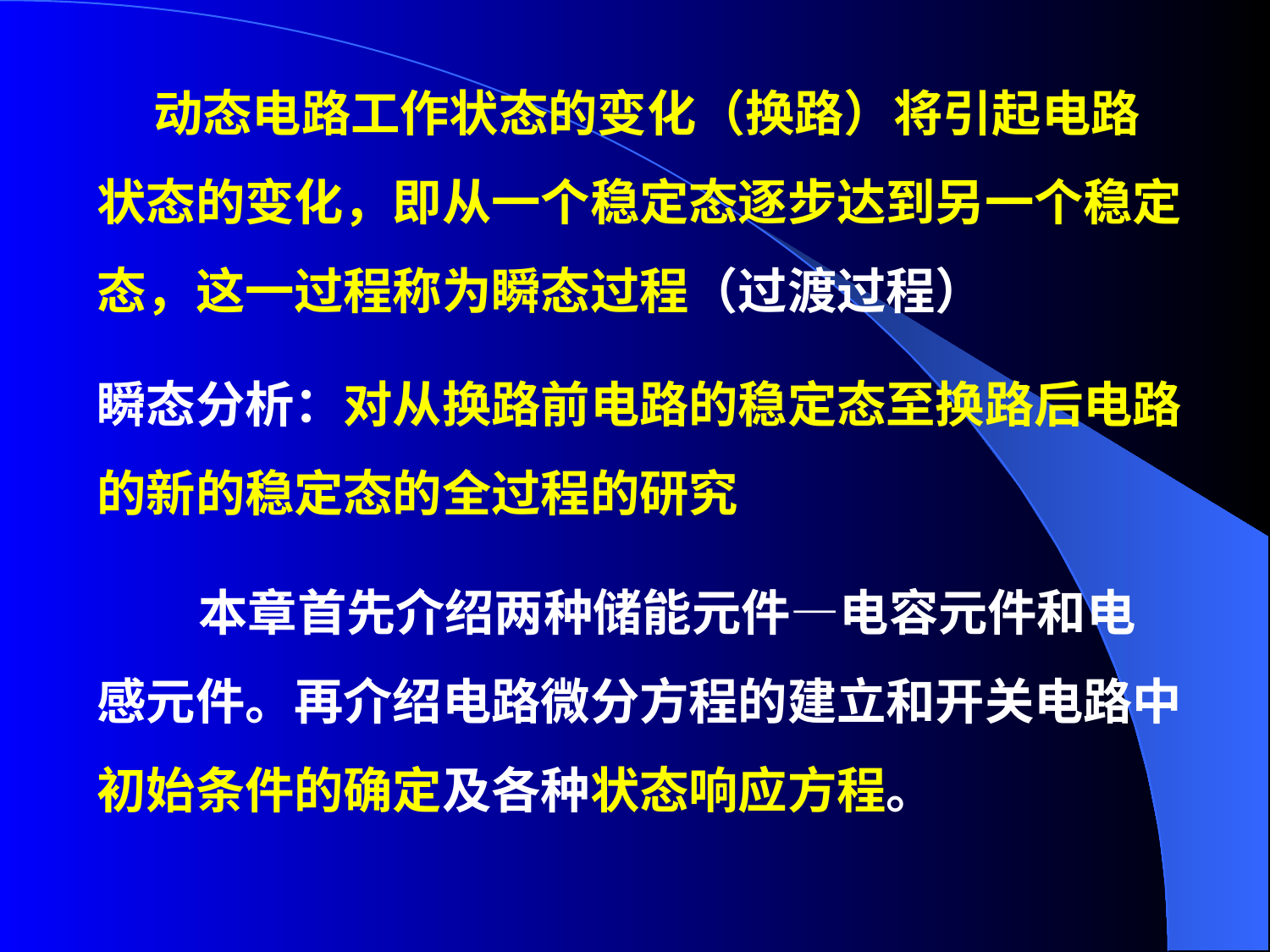

动态电路工作状态的变化（换路）将引起电路状态的变化，即从一个稳定态逐步达到另一个稳定态，这一过程称为瞬态过程（过渡过程）
瞬态分析：对从换路前电路的稳定态至换路后电路的新的稳定态的全过程的研究
        本章首先介绍两种储能元件—电容元件和电感元件。再介绍电路微分方程的建立和开关电路中初始条件的确定及各种状态响应方程。